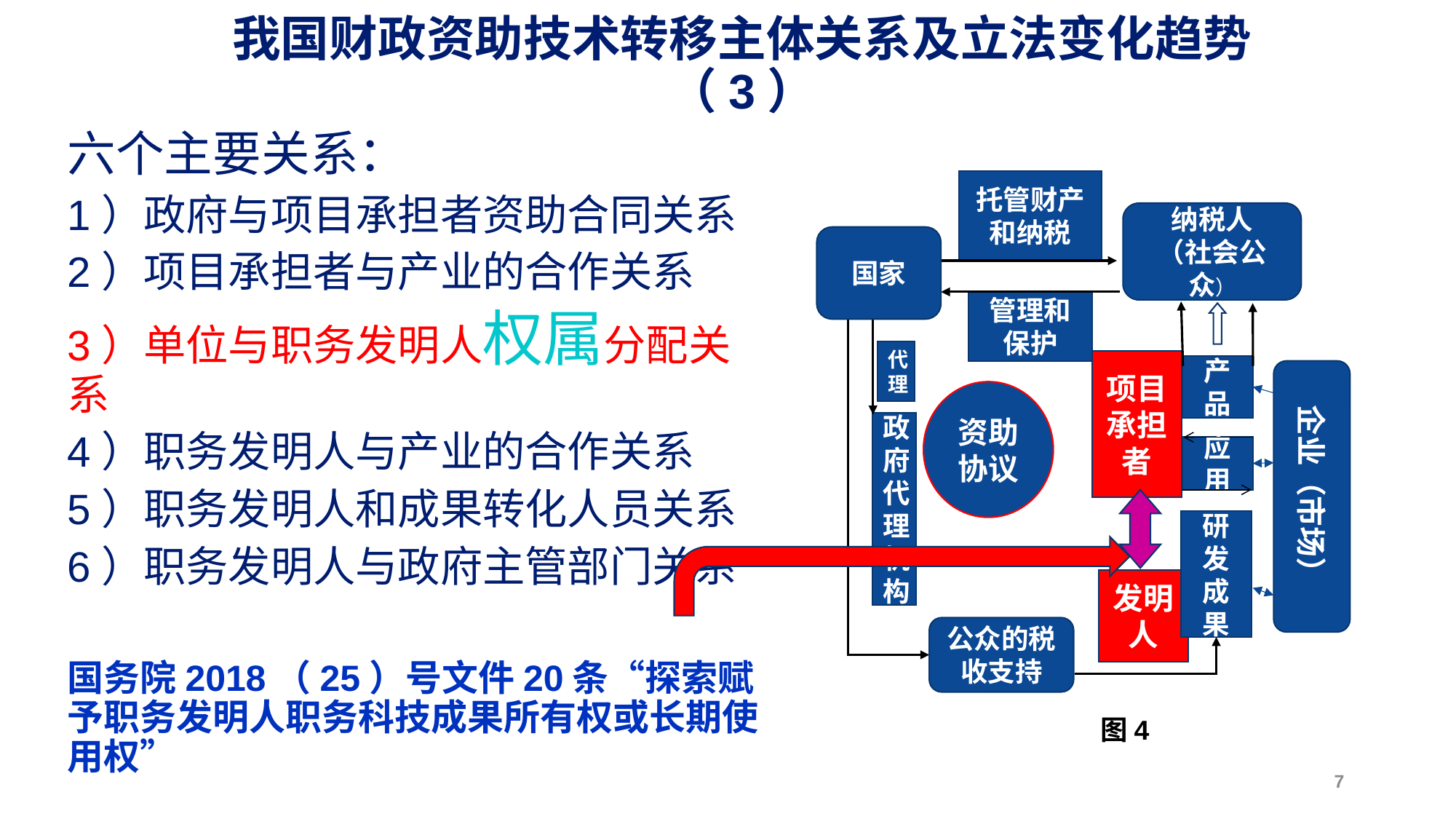

我国财政资助技术转移主体关系及立法变化趋势（3）
六个主要关系：
1）政府与项目承担者资助合同关系
2）项目承担者与产业的合作关系
3）单位与职务发明人权属分配关系
4）职务发明人与产业的合作关系
5）职务发明人和成果转化人员关系
6）职务发明人与政府主管部门关系

国务院2018（25）号文件20条“探索赋予职务发明人职务科技成果所有权或长期使用权”
托管财产和纳税
纳税人
（社会公众）
国家
管理和保护

代理
项目承担者
发明人
产品
企业（市场）
资助
协议
政府代理机构
应用

研发成果

公众的税收支持
   图4

7